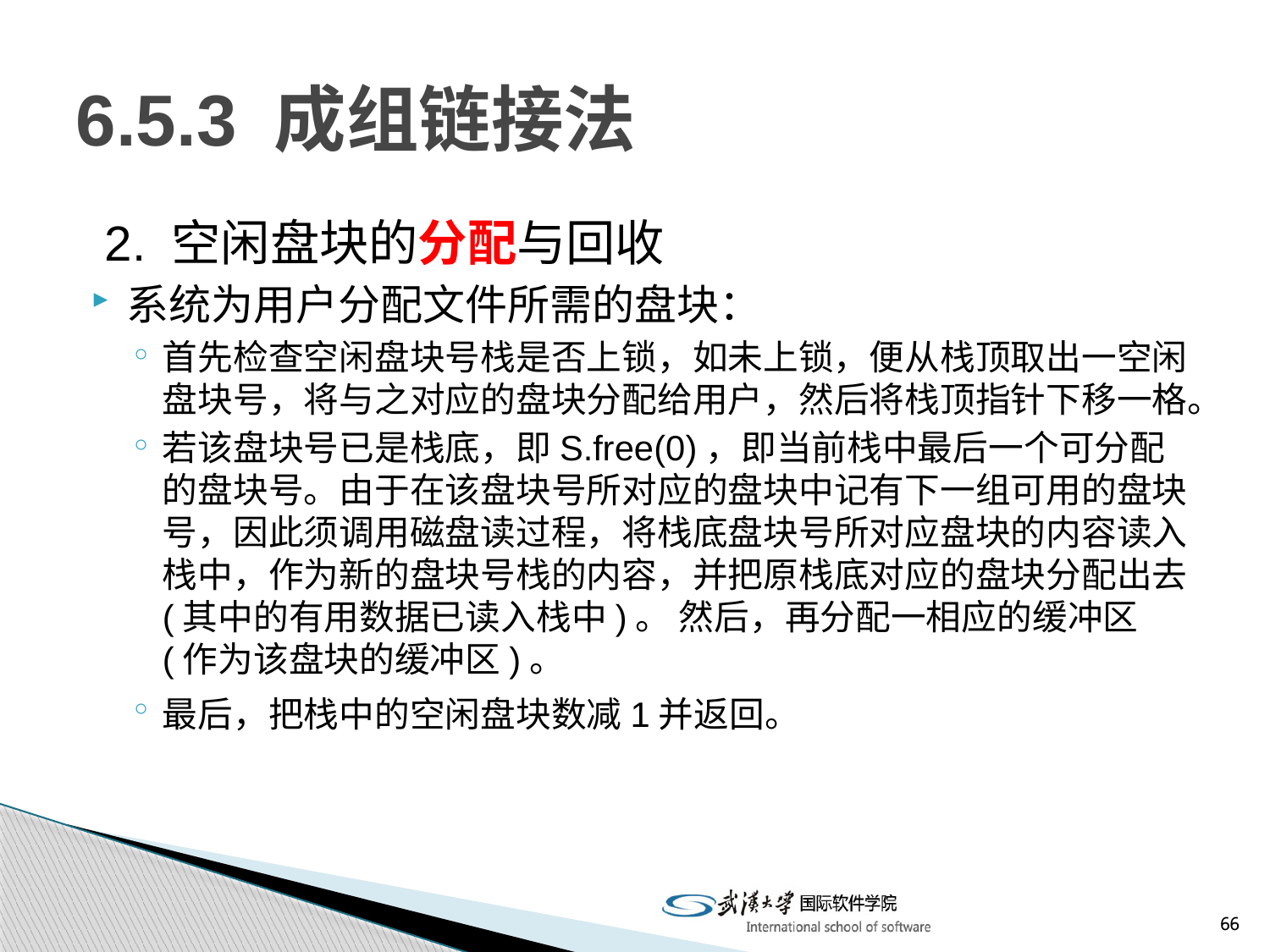

# 6.5.3 成组链接法
 2. 空闲盘块的分配与回收
系统为用户分配文件所需的盘块：
首先检查空闲盘块号栈是否上锁，如未上锁，便从栈顶取出一空闲盘块号，将与之对应的盘块分配给用户，然后将栈顶指针下移一格。
若该盘块号已是栈底，即S.free(0)，即当前栈中最后一个可分配的盘块号。由于在该盘块号所对应的盘块中记有下一组可用的盘块号，因此须调用磁盘读过程，将栈底盘块号所对应盘块的内容读入栈中，作为新的盘块号栈的内容，并把原栈底对应的盘块分配出去(其中的有用数据已读入栈中)。 然后，再分配一相应的缓冲区(作为该盘块的缓冲区)。
最后，把栈中的空闲盘块数减1并返回。
66